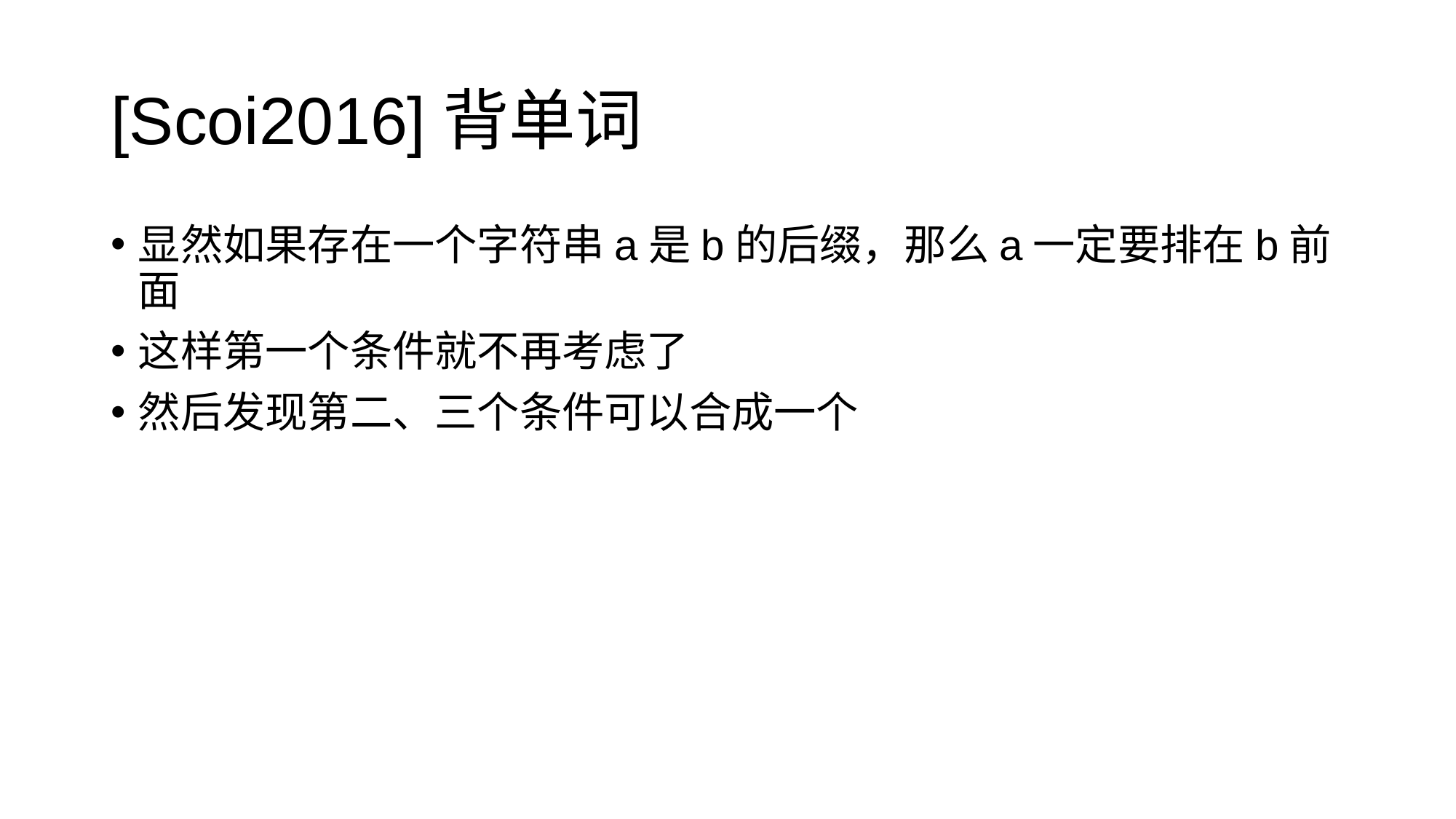

# [Scoi2016]背单词
显然如果存在一个字符串a是b的后缀，那么a一定要排在b前面
这样第一个条件就不再考虑了
然后发现第二、三个条件可以合成一个